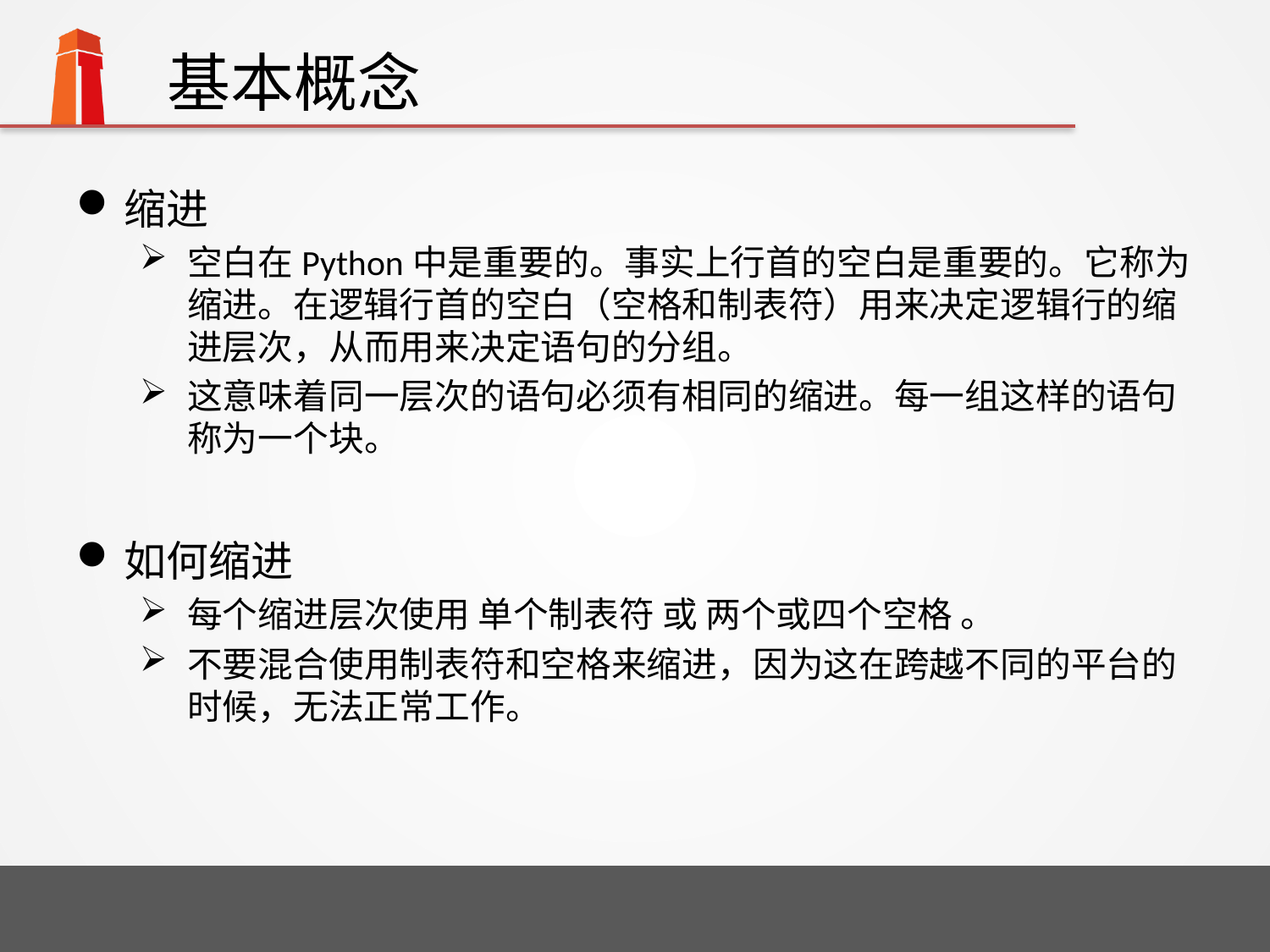

# 基本概念
缩进
空白在Python中是重要的。事实上行首的空白是重要的。它称为缩进。在逻辑行首的空白（空格和制表符）用来决定逻辑行的缩进层次，从而用来决定语句的分组。
这意味着同一层次的语句必须有相同的缩进。每一组这样的语句称为一个块。

如何缩进
每个缩进层次使用 单个制表符 或 两个或四个空格 。
不要混合使用制表符和空格来缩进，因为这在跨越不同的平台的时候，无法正常工作。